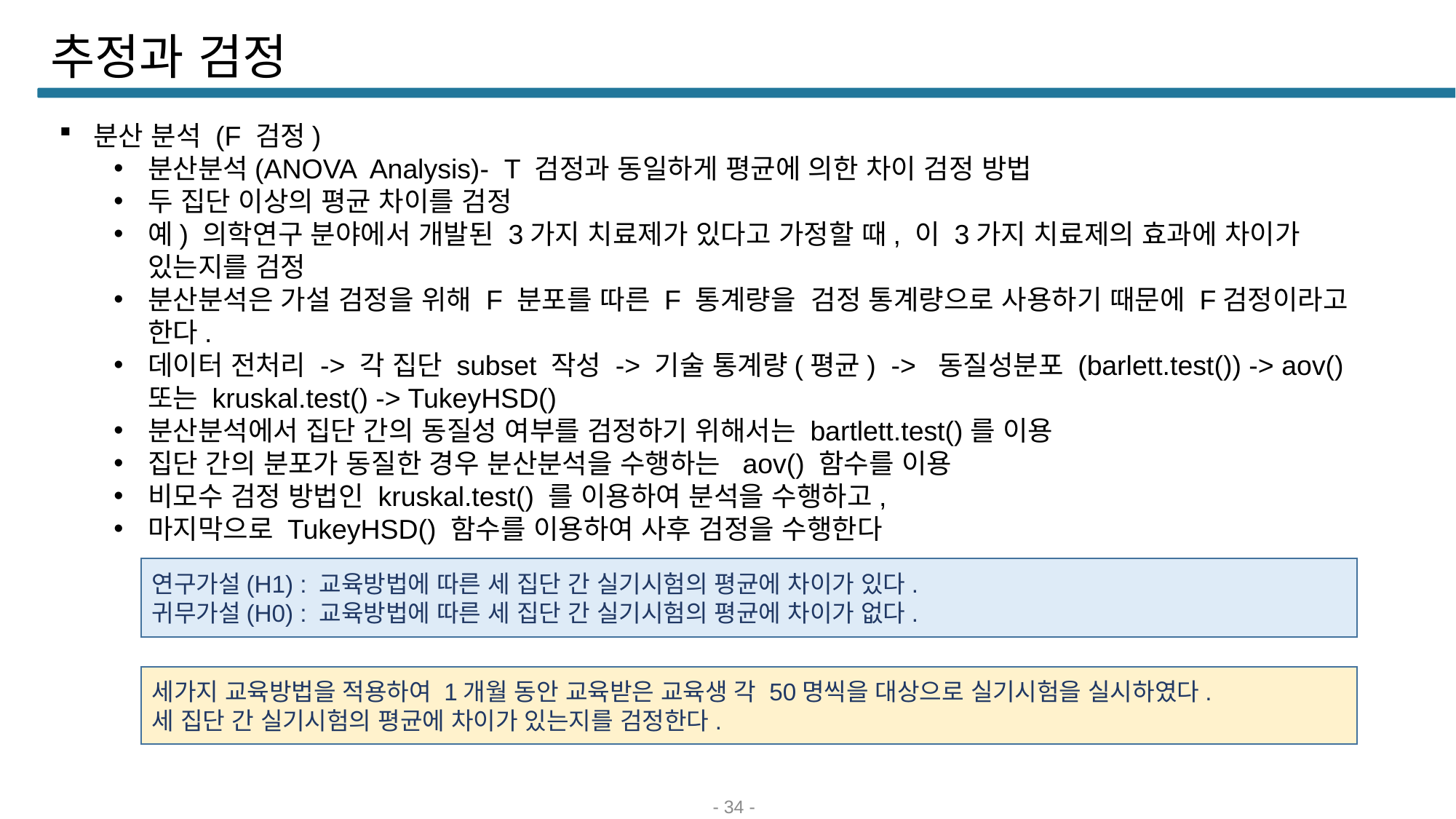

# 추정과 검정
분산 분석 (F 검정)
분산분석(ANOVA  Analysis)-  T 검정과 동일하게 평균에 의한 차이 검정 방법
두 집단 이상의 평균 차이를 검정
예) 의학연구 분야에서 개발된 3가지 치료제가 있다고 가정할 때, 이 3가지 치료제의 효과에 차이가 있는지를 검정
분산분석은 가설 검정을 위해 F 분포를 따른 F 통계량을  검정 통계량으로 사용하기 때문에 F검정이라고 한다.
데이터 전처리 -> 각 집단 subset 작성 -> 기술 통계량(평균)  ->  동질성분포 (barlett.test()) -> aov() 또는 kruskal.test() -> TukeyHSD()
분산분석에서 집단 간의 동질성 여부를 검정하기 위해서는 bartlett.test()를 이용
집단 간의 분포가 동질한 경우 분산분석을 수행하는  aov() 함수를 이용
비모수 검정 방법인 kruskal.test() 를 이용하여 분석을 수행하고,
마지막으로 TukeyHSD() 함수를 이용하여 사후 검정을 수행한다
연구가설(H1) : 교육방법에 따른 세 집단 간 실기시험의 평균에 차이가 있다.
귀무가설(H0) : 교육방법에 따른 세 집단 간 실기시험의 평균에 차이가 없다.
세가지 교육방법을 적용하여 1개월 동안 교육받은 교육생 각 50명씩을 대상으로 실기시험을 실시하였다.
세 집단 간 실기시험의 평균에 차이가 있는지를 검정한다.
- 34 -